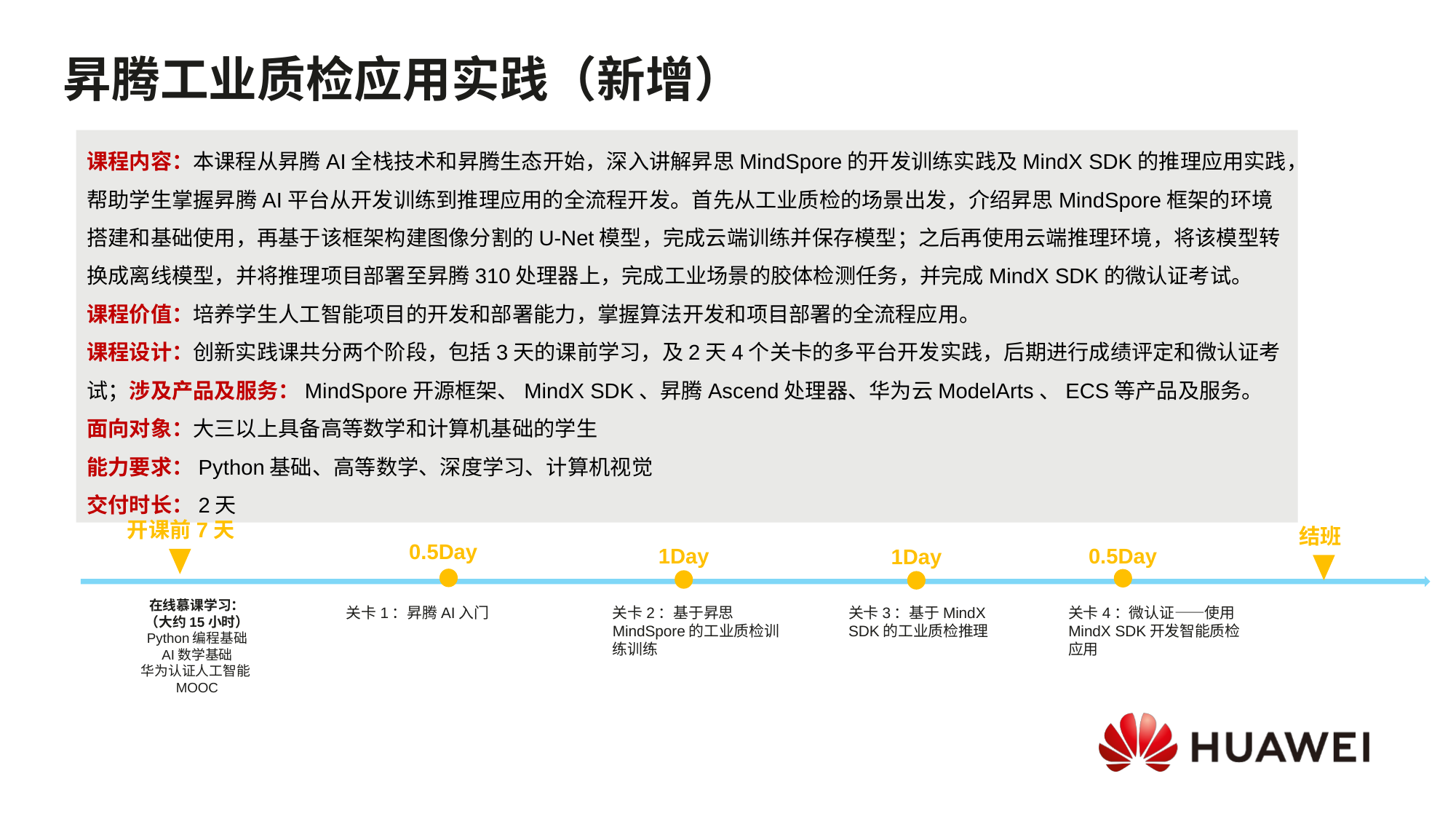

# 昇腾工业质检应用实践（新增）
课程内容：本课程从昇腾AI全栈技术和昇腾生态开始，深入讲解昇思MindSpore的开发训练实践及MindX SDK的推理应用实践，帮助学生掌握昇腾AI平台从开发训练到推理应用的全流程开发。首先从工业质检的场景出发，介绍昇思MindSpore框架的环境搭建和基础使用，再基于该框架构建图像分割的U-Net模型，完成云端训练并保存模型；之后再使用云端推理环境，将该模型转换成离线模型，并将推理项目部署至昇腾310处理器上，完成工业场景的胶体检测任务，并完成MindX SDK的微认证考试。
课程价值：培养学生人工智能项目的开发和部署能力，掌握算法开发和项目部署的全流程应用。
课程设计：创新实践课共分两个阶段，包括3天的课前学习，及2天4个关卡的多平台开发实践，后期进行成绩评定和微认证考试；涉及产品及服务：MindSpore开源框架、MindX SDK、昇腾Ascend处理器、华为云ModelArts、ECS等产品及服务。
面向对象：大三以上具备高等数学和计算机基础的学生
能力要求：Python基础、高等数学、深度学习、计算机视觉
交付时长：2天
开课前7天

结班

0.5Day

关卡1：昇腾AI入门
0.5Day
1Day
1Day

在线慕课学习：
（大约15小时）
Python编程基础
AI数学基础
华为认证人工智能MOOC
关卡2：基于昇思MindSpore的工业质检训练训练
关卡3：基于MindX SDK的工业质检推理
关卡4：微认证——使用MindX SDK开发智能质检应用